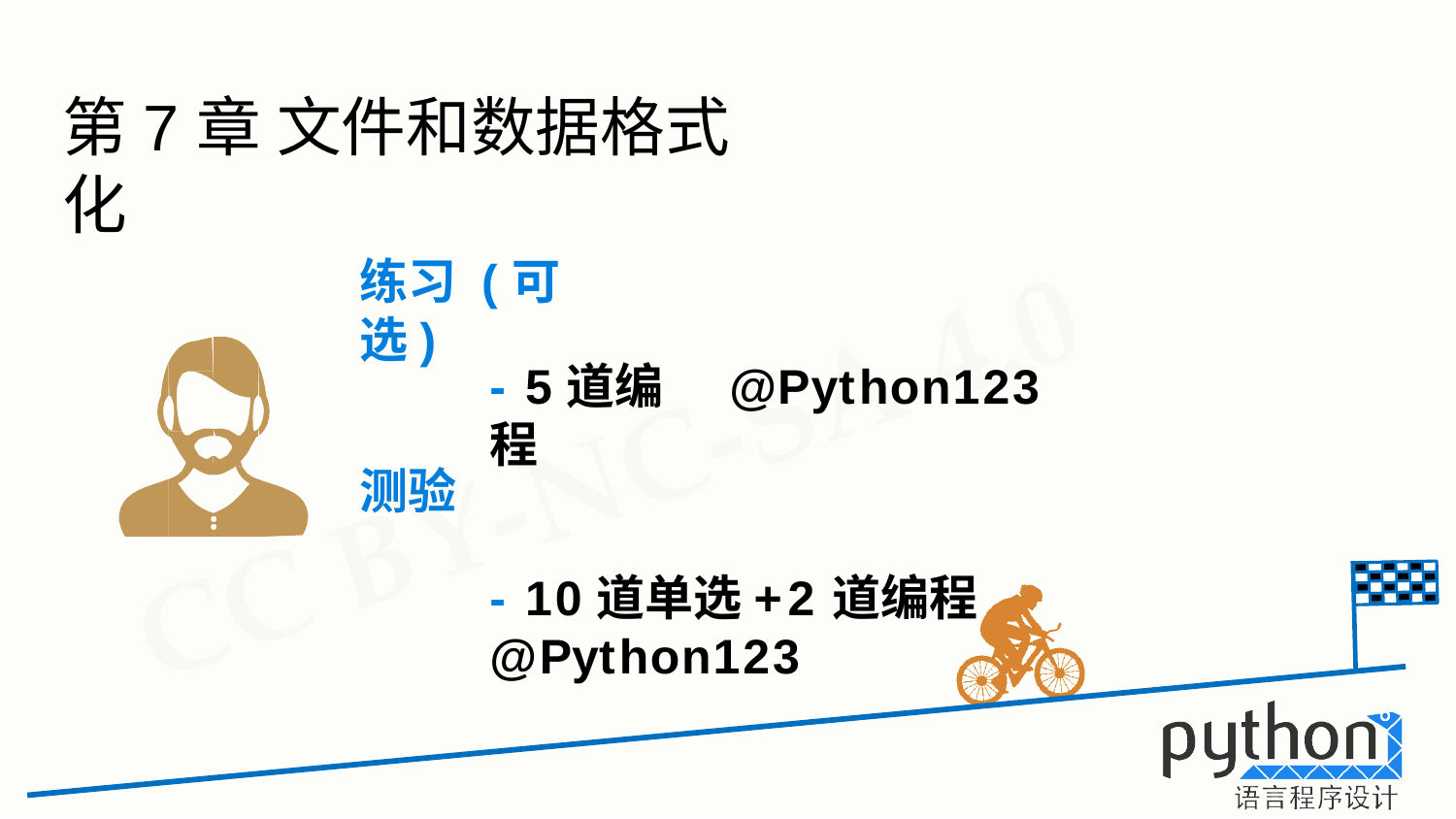

# 第7章 文件和数据格式化
练习 (可选)

- 5道编程
@Python123
测验

- 10道单选+2道编程	@Python123